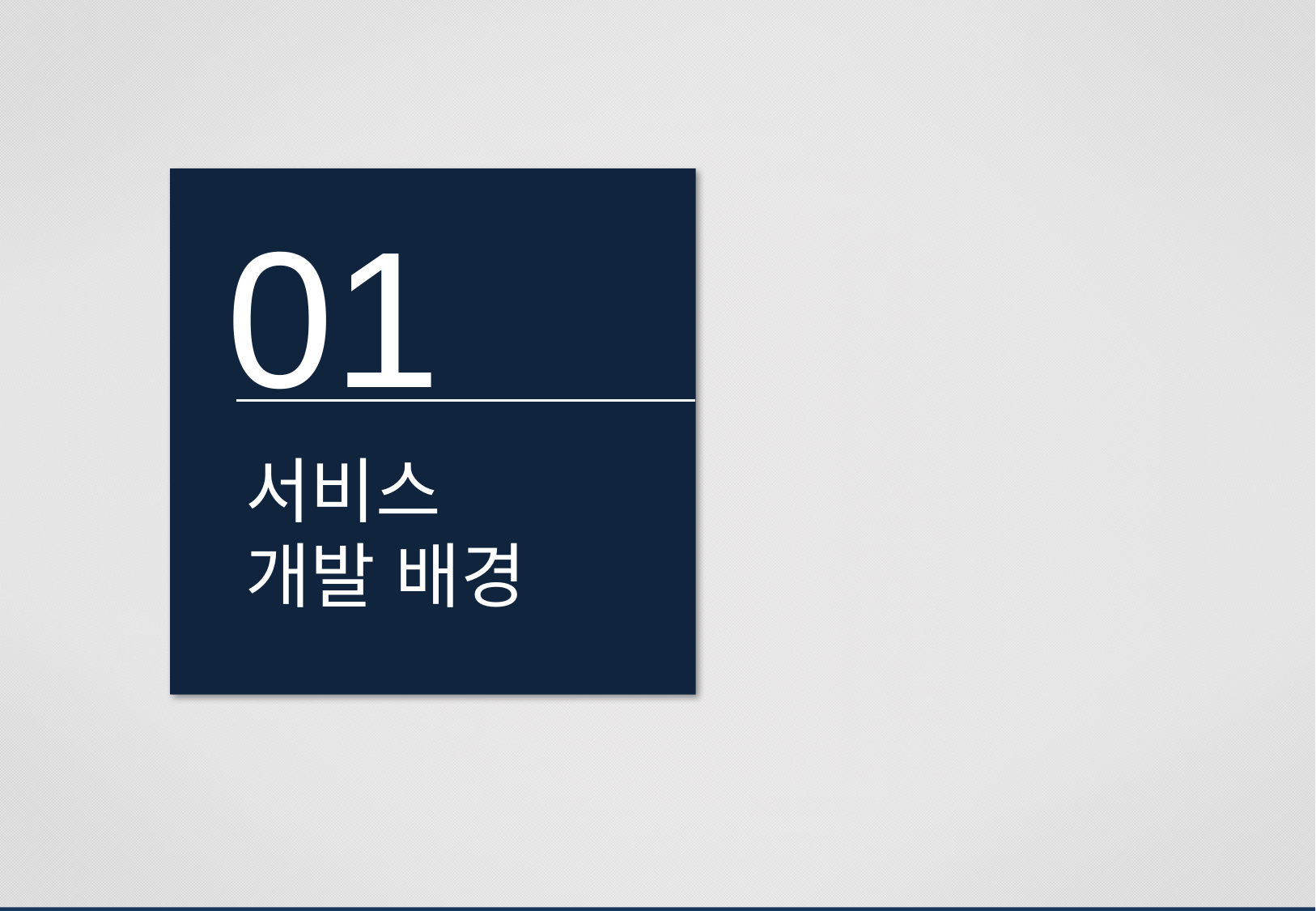

01
서비스
개발 배경
|  |  |
| --- | --- |
|  |  |